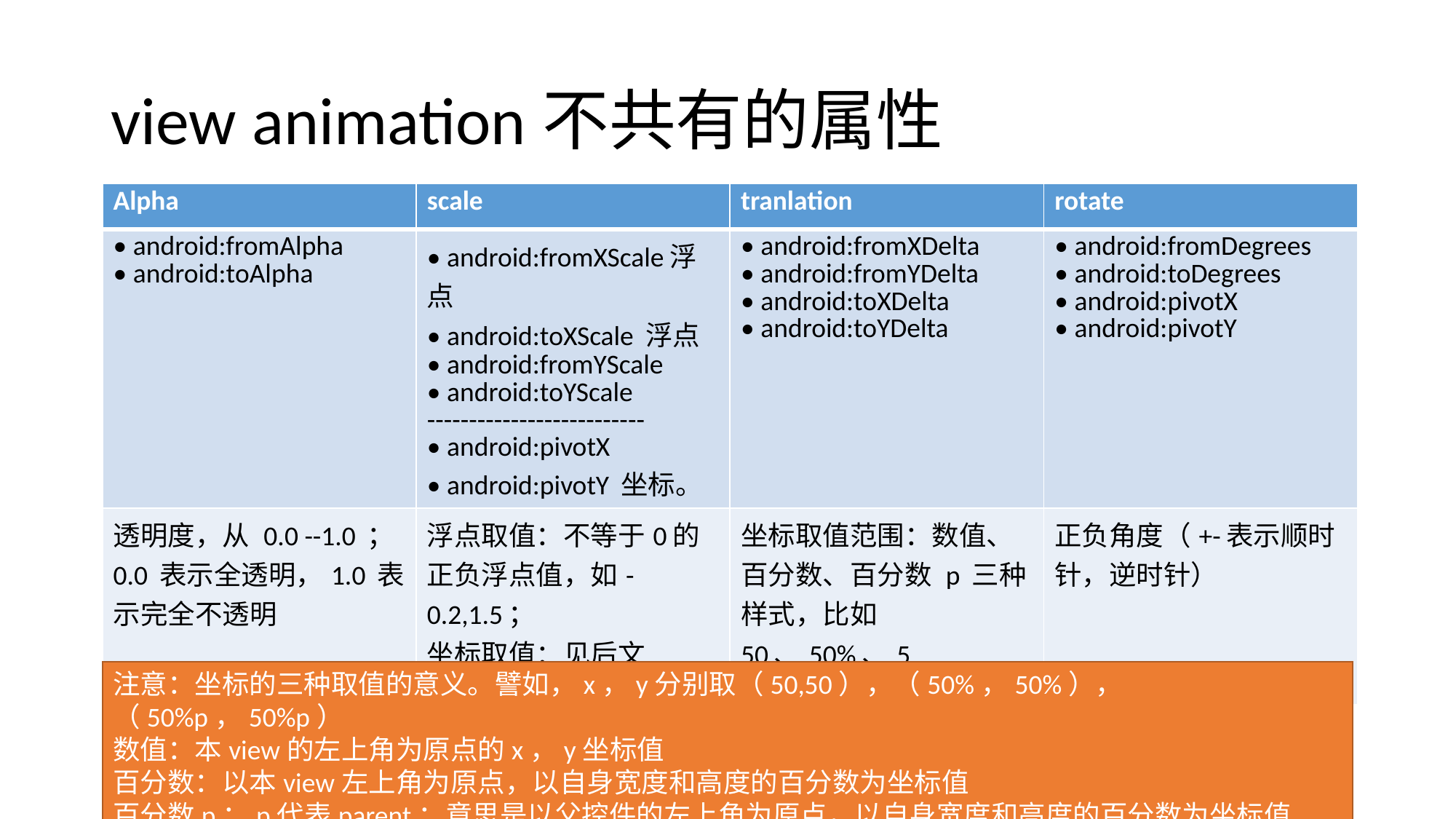

# view animation不共有的属性
| Alpha | scale | tranlation | rotate |
| --- | --- | --- | --- |
| • android:fromAlpha • android:toAlpha | • android:fromXScale浮点 • android:toXScale 浮点 • android:fromYScale • android:toYScale -------------------------- • android:pivotX • android:pivotY 坐标。 | • android:fromXDelta • android:fromYDelta • android:toXDelta • android:toYDelta | • android:fromDegrees • android:toDegrees • android:pivotX • android:pivotY |
| 透明度，从 0.0 --1.0 ；0.0 表示全透明，1.0 表示完全不透明 | 浮点取值：不等于0的正负浮点值，如-0.2,1.5； 坐标取值：见后文 | 坐标取值范围：数值、百分数、百分数 p 三种样式，比如 50、50%、5 0%p | 正负角度（+-表示顺时针，逆时针） |
注意：坐标的三种取值的意义。譬如，x，y分别取（50,50），（50%，50%），（50%p，50%p）
数值：本view的左上角为原点的x，y坐标值
百分数：以本view左上角为原点，以自身宽度和高度的百分数为坐标值
百分数p：p代表parent；意思是以父控件的左上角为原点，以自身宽度和高度的百分数为坐标值